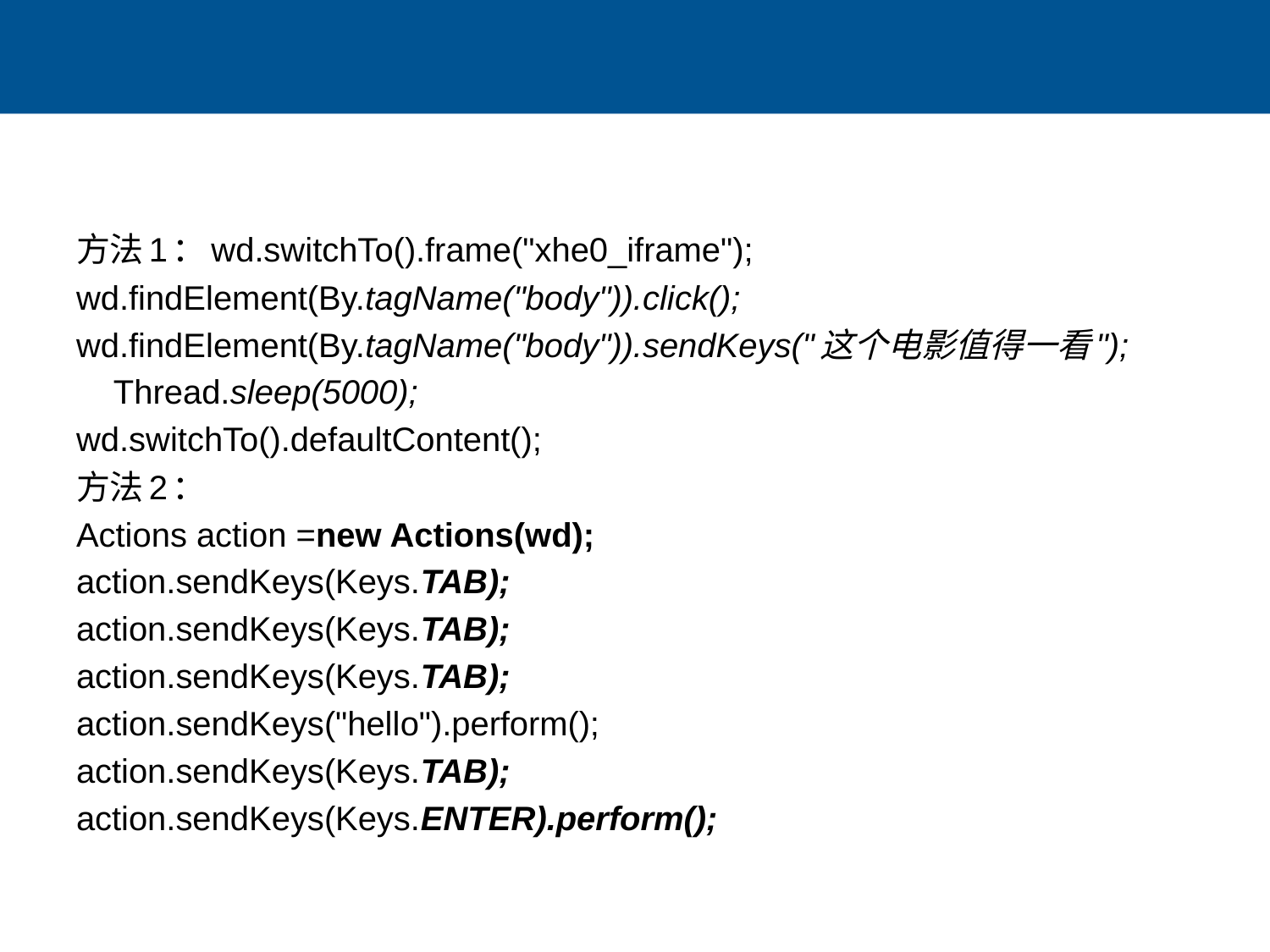

#
方法1：wd.switchTo().frame("xhe0_iframe");
wd.findElement(By.tagName("body")).click();
wd.findElement(By.tagName("body")).sendKeys("这个电影值得一看");
    Thread.sleep(5000);
wd.switchTo().defaultContent();
方法2：
Actions action =new Actions(wd);
action.sendKeys(Keys.TAB);
action.sendKeys(Keys.TAB);
action.sendKeys(Keys.TAB);
action.sendKeys("hello").perform();
action.sendKeys(Keys.TAB);
action.sendKeys(Keys.ENTER).perform();